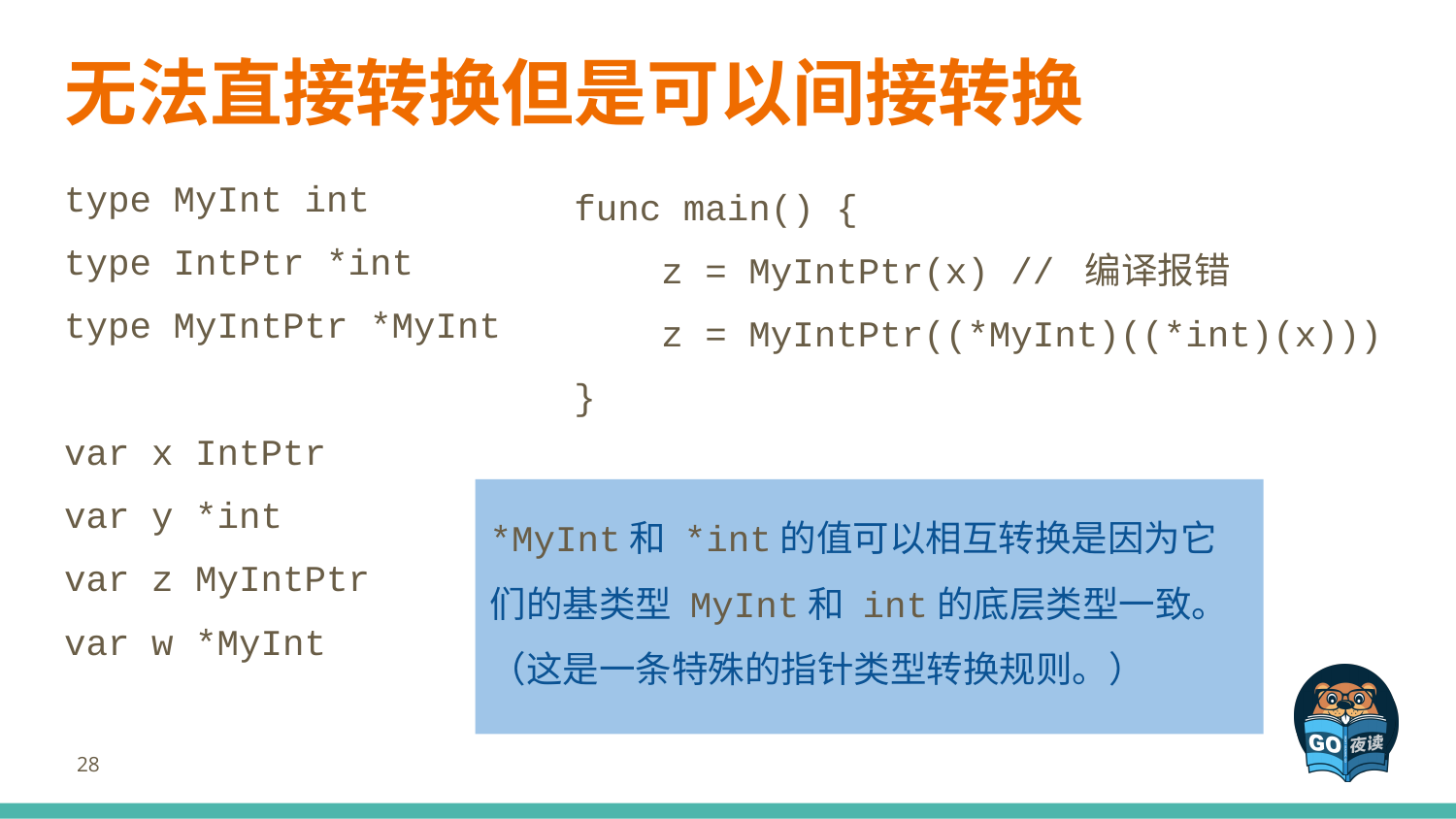

# 无法直接转换但是可以间接转换
type MyInt int
type IntPtr *int
type MyIntPtr *MyInt

var x IntPtr
var y *int
var z MyIntPtr
var w *MyInt
func main() {
    z = MyIntPtr(x) // 编译报错
    z = MyIntPtr((*MyInt)((*int)(x)))
}
*MyInt和 *int的值可以相互转换是因为它们的基类型 MyInt和 int的底层类型一致。（这是一条特殊的指针类型转换规则。）
28